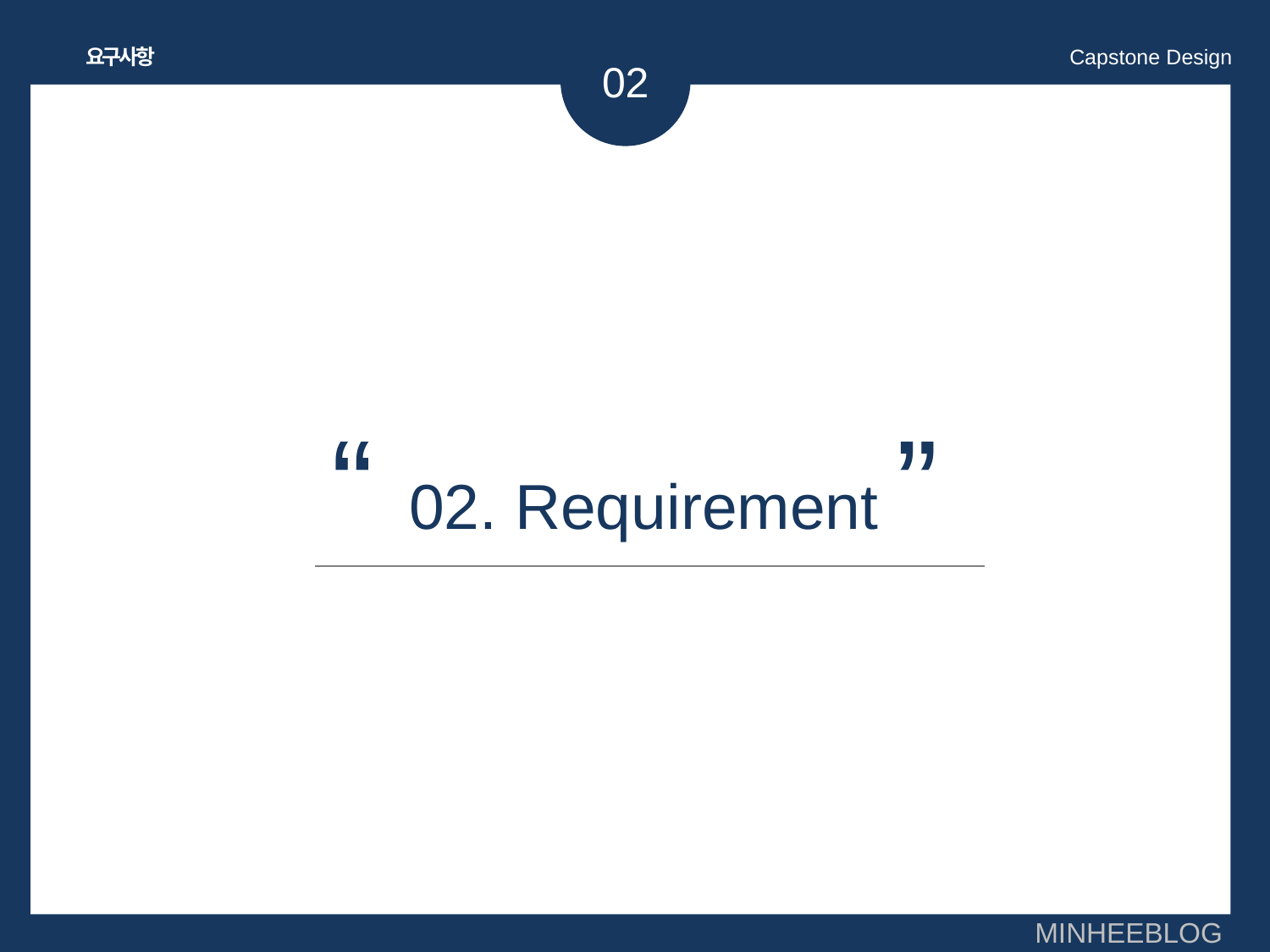

02
요구사항
Capstone Design

“ 02. Requirement ”
MINHEEBLOG